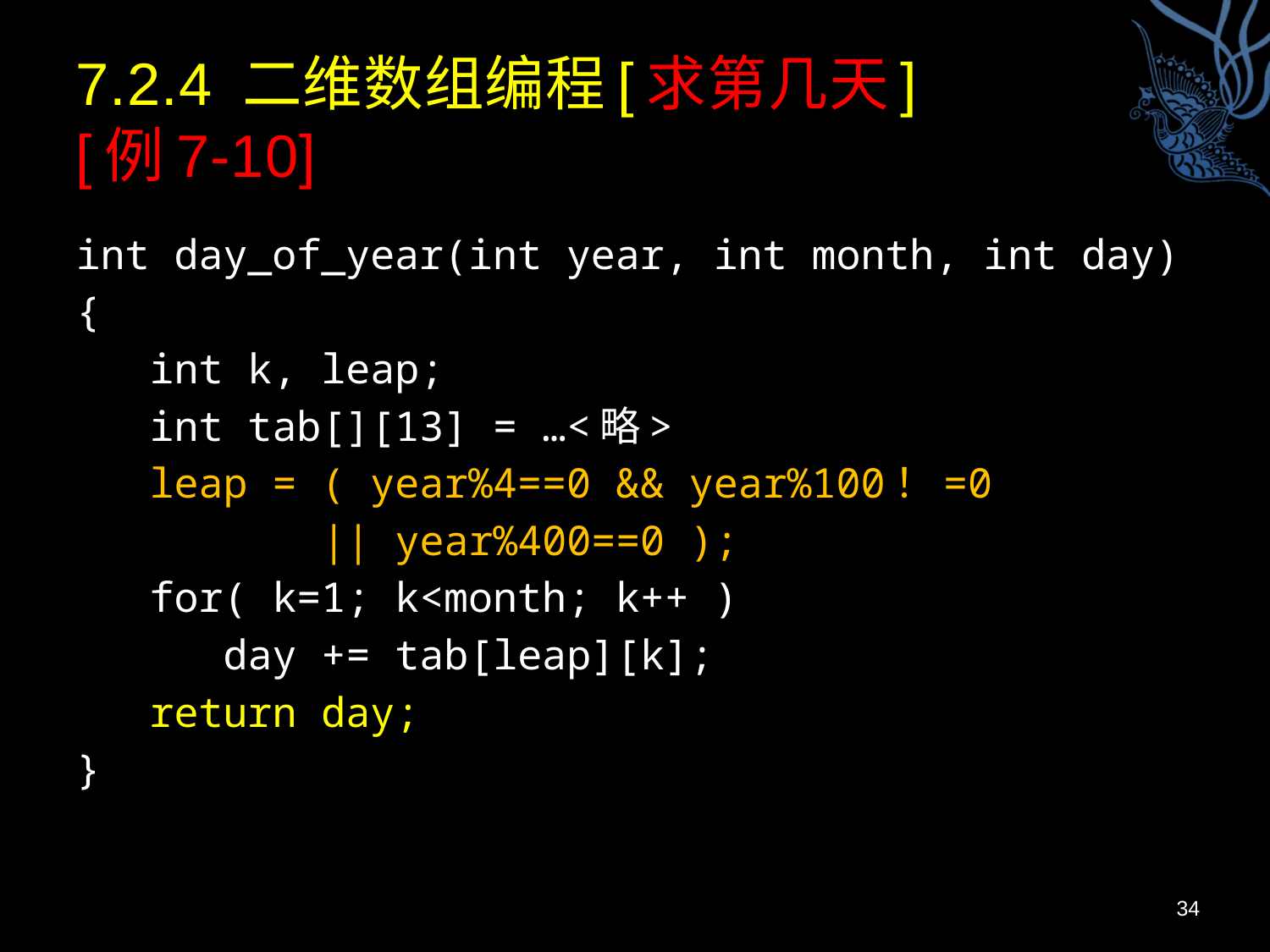

# 7.2.4 二维数组编程[求第几天] [例7-10]
int day_of_year(int year, int month, int day)
{
   int k, leap;
   int tab[][13] = …<略>
   leap = ( year%4==0 && year%100！=0
          || year%400==0 );
   for( k=1; k<month; k++ )
      day += tab[leap][k];
   return day;
}
34